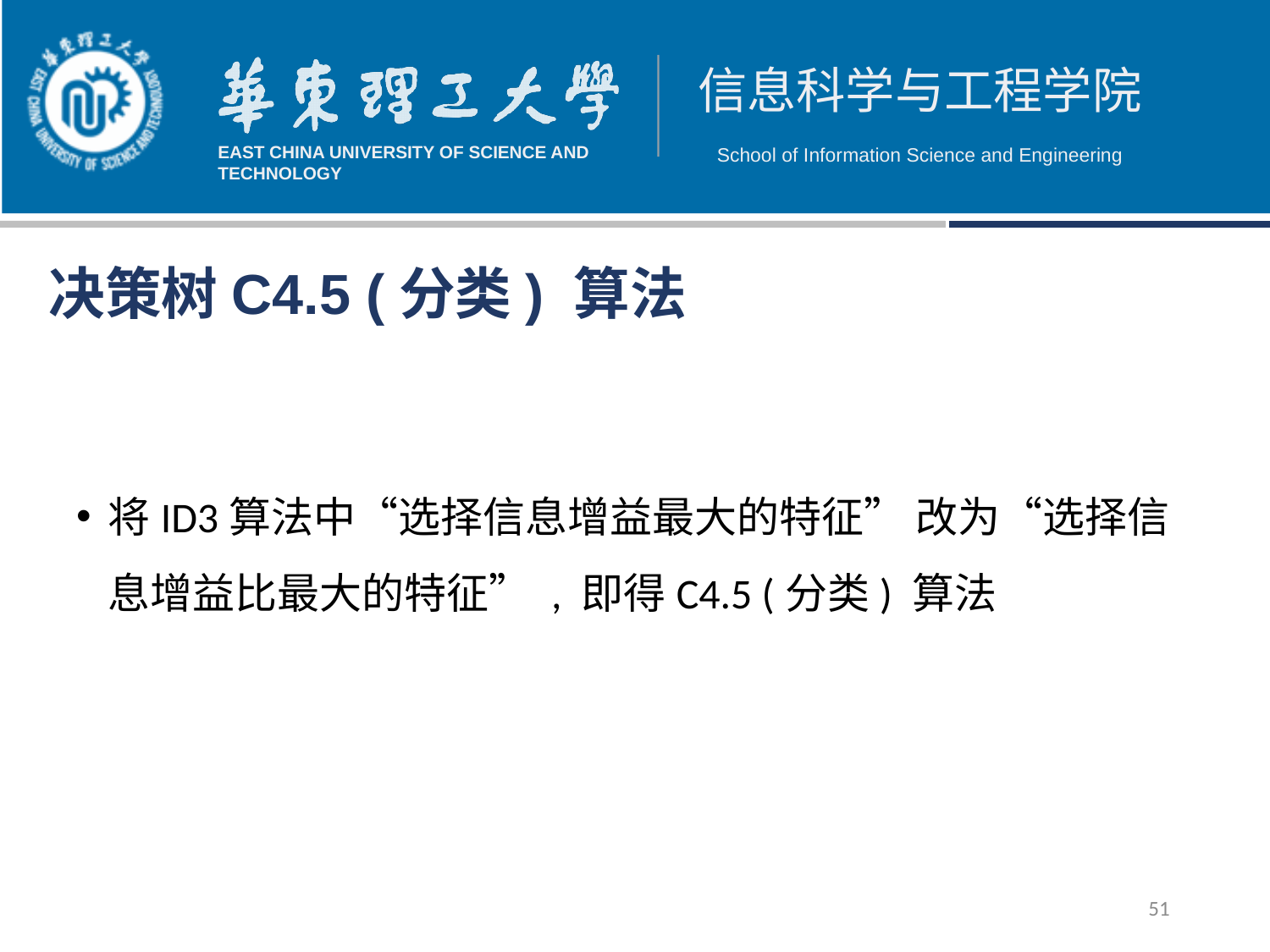

决策树C4.5 (分类) 算法
将ID3算法中“选择信息增益最大的特征” 改为“选择信息增益比最大的特征” , 即得C4.5 (分类) 算法
51